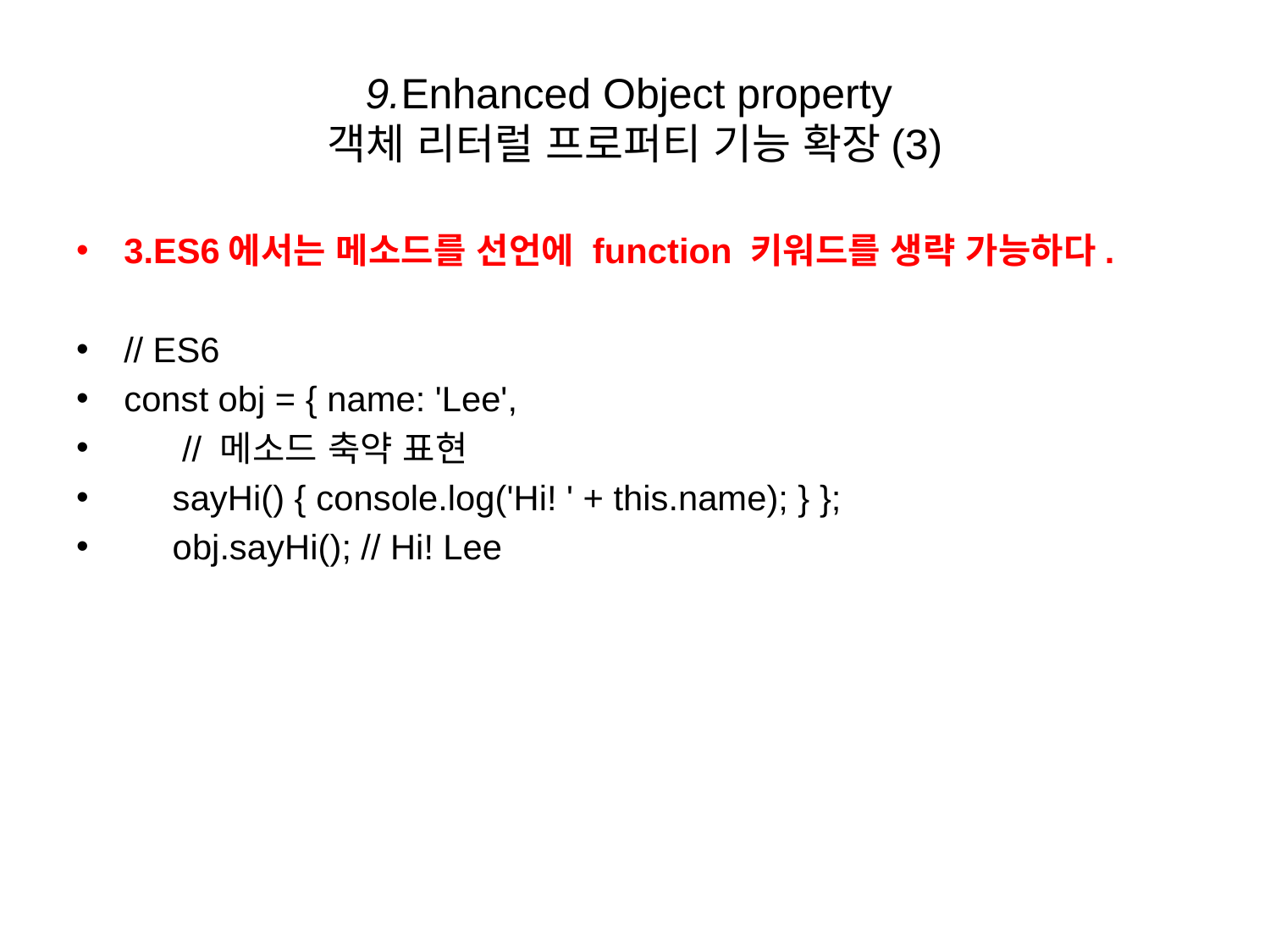

# 9.Enhanced Object property 객체 리터럴 프로퍼티 기능 확장(3)
3.ES6에서는 메소드를 선언에 function 키워드를 생략 가능하다.

// ES6
const obj = { name: 'Lee',
      // 메소드 축약 표현
     sayHi() { console.log('Hi! ' + this.name); } };
     obj.sayHi(); // Hi! Lee